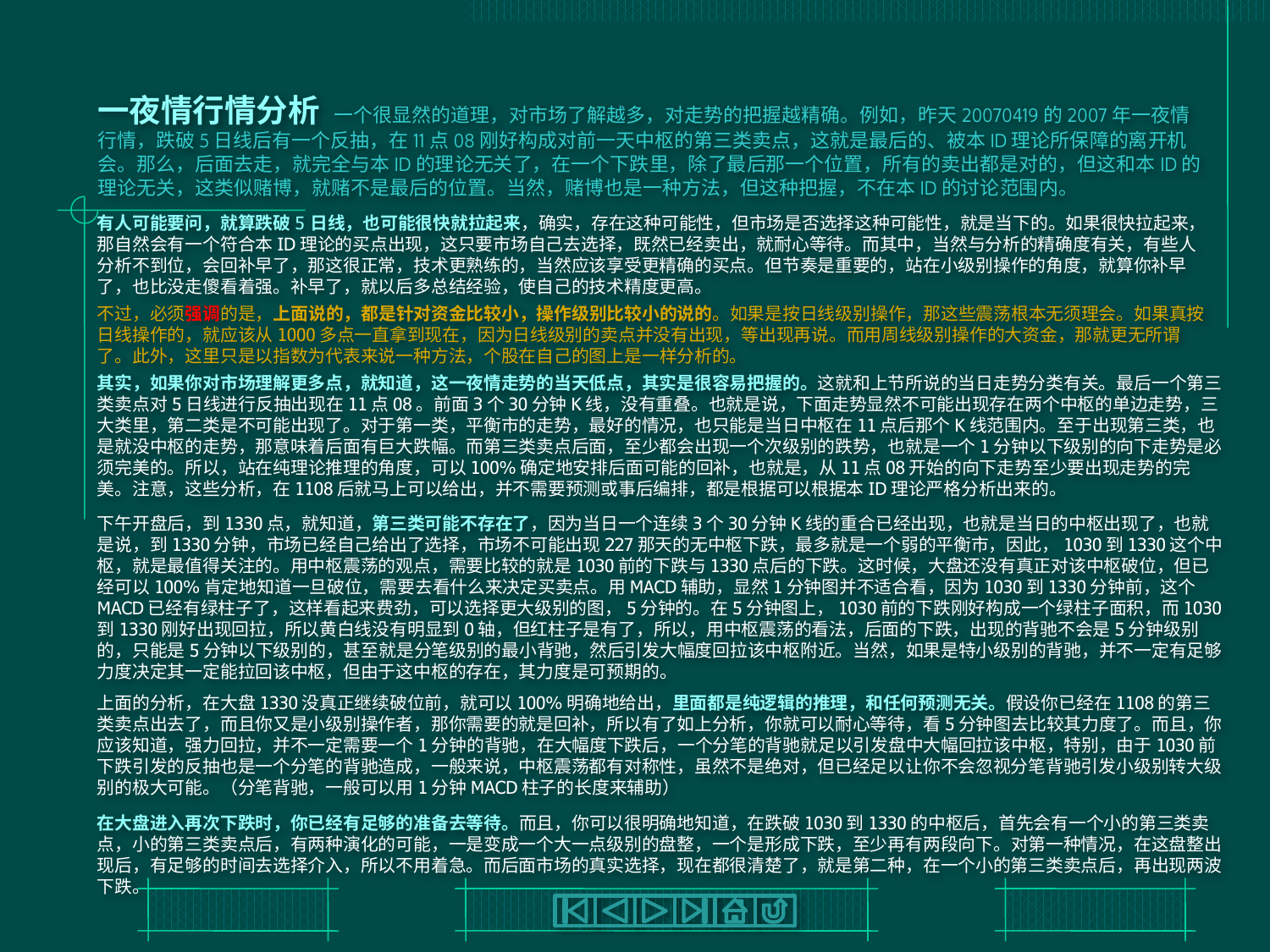

# 一夜情行情分析  一个很显然的道理，对市场了解越多，对走势的把握越精确。例如，昨天20070419的2007年一夜情行情，跌破5日线后有一个反抽，在11点08刚好构成对前一天中枢的第三类卖点，这就是最后的、被本ID理论所保障的离开机会。那么，后面去走，就完全与本ID的理论无关了，在一个下跌里，除了最后那一个位置，所有的卖出都是对的，但这和本ID的理论无关，这类似赌博，就赌不是最后的位置。当然，赌博也是一种方法，但这种把握，不在本ID的讨论范围内。
有人可能要问，就算跌破5日线，也可能很快就拉起来，确实，存在这种可能性，但市场是否选择这种可能性，就是当下的。如果很快拉起来，那自然会有一个符合本ID理论的买点出现，这只要市场自己去选择，既然已经卖出，就耐心等待。而其中，当然与分析的精确度有关，有些人分析不到位，会回补早了，那这很正常，技术更熟练的，当然应该享受更精确的买点。但节奏是重要的，站在小级别操作的角度，就算你补早了，也比没走傻看着强。补早了，就以后多总结经验，使自己的技术精度更高。
不过，必须强调的是，上面说的，都是针对资金比较小，操作级别比较小的说的。如果是按日线级别操作，那这些震荡根本无须理会。如果真按日线操作的，就应该从1000多点一直拿到现在，因为日线级别的卖点并没有出现，等出现再说。而用周线级别操作的大资金，那就更无所谓了。此外，这里只是以指数为代表来说一种方法，个股在自己的图上是一样分析的。
其实，如果你对市场理解更多点，就知道，这一夜情走势的当天低点，其实是很容易把握的。这就和上节所说的当日走势分类有关。最后一个第三类卖点对5日线进行反抽出现在11点08。前面3个30分钟K线，没有重叠。也就是说，下面走势显然不可能出现存在两个中枢的单边走势，三大类里，第二类是不可能出现了。对于第一类，平衡市的走势，最好的情况，也只能是当日中枢在11点后那个K线范围内。至于出现第三类，也是就没中枢的走势，那意味着后面有巨大跌幅。而第三类卖点后面，至少都会出现一个次级别的跌势，也就是一个1分钟以下级别的向下走势是必须完美的。所以，站在纯理论推理的角度，可以100%确定地安排后面可能的回补，也就是，从11点08开始的向下走势至少要出现走势的完美。注意，这些分析，在1108后就马上可以给出，并不需要预测或事后编排，都是根据可以根据本ID理论严格分析出来的。
下午开盘后，到1330点，就知道，第三类可能不存在了，因为当日一个连续3个30分钟K线的重合已经出现，也就是当日的中枢出现了，也就是说，到1330分钟，市场已经自己给出了选择，市场不可能出现227那天的无中枢下跌，最多就是一个弱的平衡市，因此，1030到1330这个中枢，就是最值得关注的。用中枢震荡的观点，需要比较的就是1030前的下跌与1330点后的下跌。这时候，大盘还没有真正对该中枢破位，但已经可以100%肯定地知道一旦破位，需要去看什么来决定买卖点。用MACD辅助，显然1分钟图并不适合看，因为1030到1330分钟前，这个MACD已经有绿柱子了，这样看起来费劲，可以选择更大级别的图，5分钟的。在5分钟图上，1030前的下跌刚好构成一个绿柱子面积，而1030到1330刚好出现回拉，所以黄白线没有明显到0轴，但红柱子是有了，所以，用中枢震荡的看法，后面的下跌，出现的背驰不会是5分钟级别的，只能是5分钟以下级别的，甚至就是分笔级别的最小背驰，然后引发大幅度回拉该中枢附近。当然，如果是特小级别的背驰，并不一定有足够力度决定其一定能拉回该中枢，但由于这中枢的存在，其力度是可预期的。
上面的分析，在大盘1330没真正继续破位前，就可以100%明确地给出，里面都是纯逻辑的推理，和任何预测无关。假设你已经在1108的第三类卖点出去了，而且你又是小级别操作者，那你需要的就是回补，所以有了如上分析，你就可以耐心等待，看5分钟图去比较其力度了。而且，你应该知道，强力回拉，并不一定需要一个1分钟的背驰，在大幅度下跌后，一个分笔的背驰就足以引发盘中大幅回拉该中枢，特别，由于1030前下跌引发的反抽也是一个分笔的背驰造成，一般来说，中枢震荡都有对称性，虽然不是绝对，但已经足以让你不会忽视分笔背驰引发小级别转大级别的极大可能。（分笔背驰，一般可以用1分钟MACD柱子的长度来辅助）
在大盘进入再次下跌时，你已经有足够的准备去等待。而且，你可以很明确地知道，在跌破1030到1330的中枢后，首先会有一个小的第三类卖点，小的第三类卖点后，有两种演化的可能，一是变成一个大一点级别的盘整，一个是形成下跌，至少再有两段向下。对第一种情况，在这盘整出现后，有足够的时间去选择介入，所以不用着急。而后面市场的真实选择，现在都很清楚了，就是第二种，在一个小的第三类卖点后，再出现两波下跌。